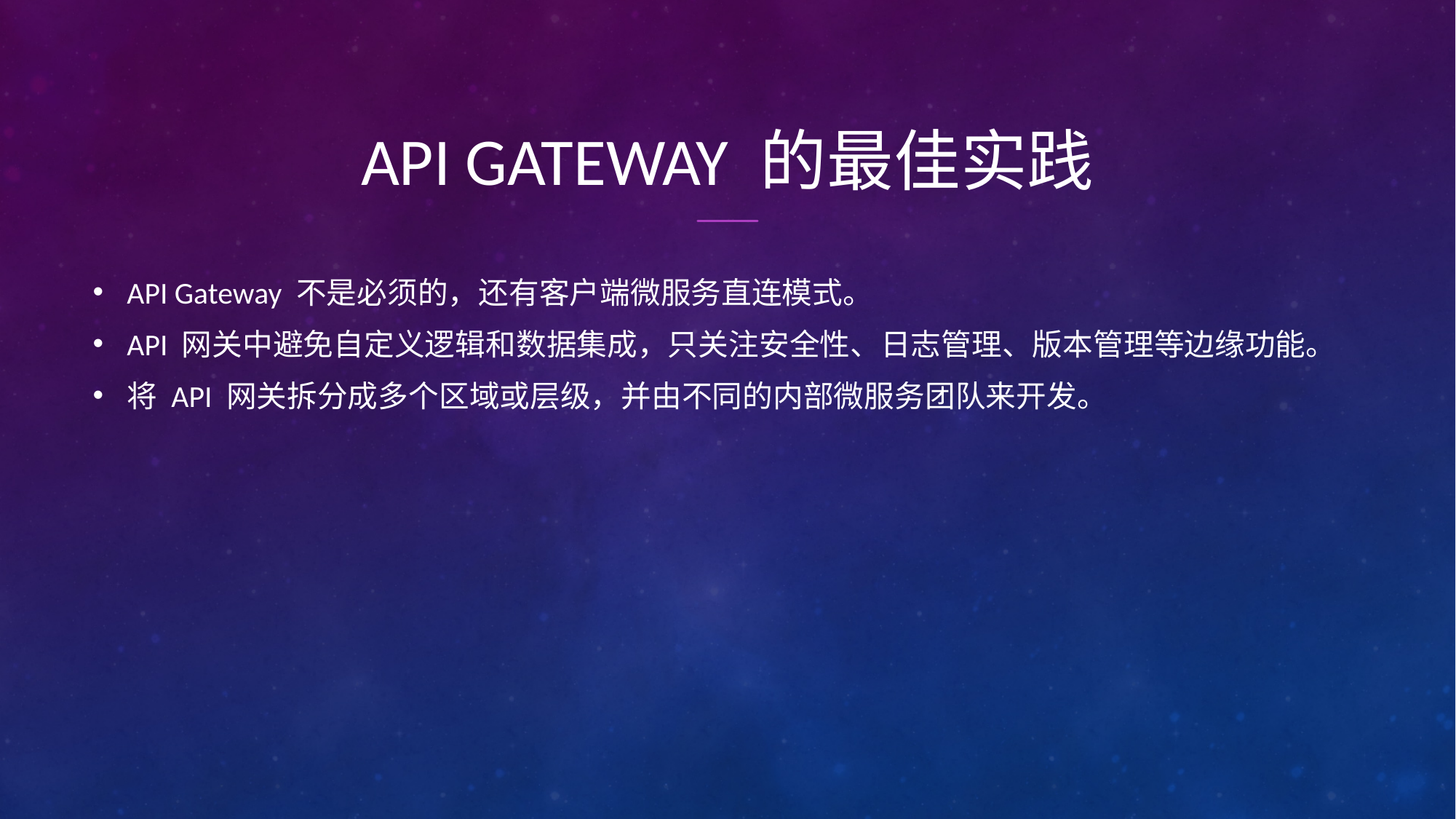

# API Gateway 的最佳实践
API Gateway 不是必须的，还有客户端微服务直连模式。
API 网关中避免自定义逻辑和数据集成，只关注安全性、日志管理、版本管理等边缘功能。
将 API 网关拆分成多个区域或层级，并由不同的内部微服务团队来开发。